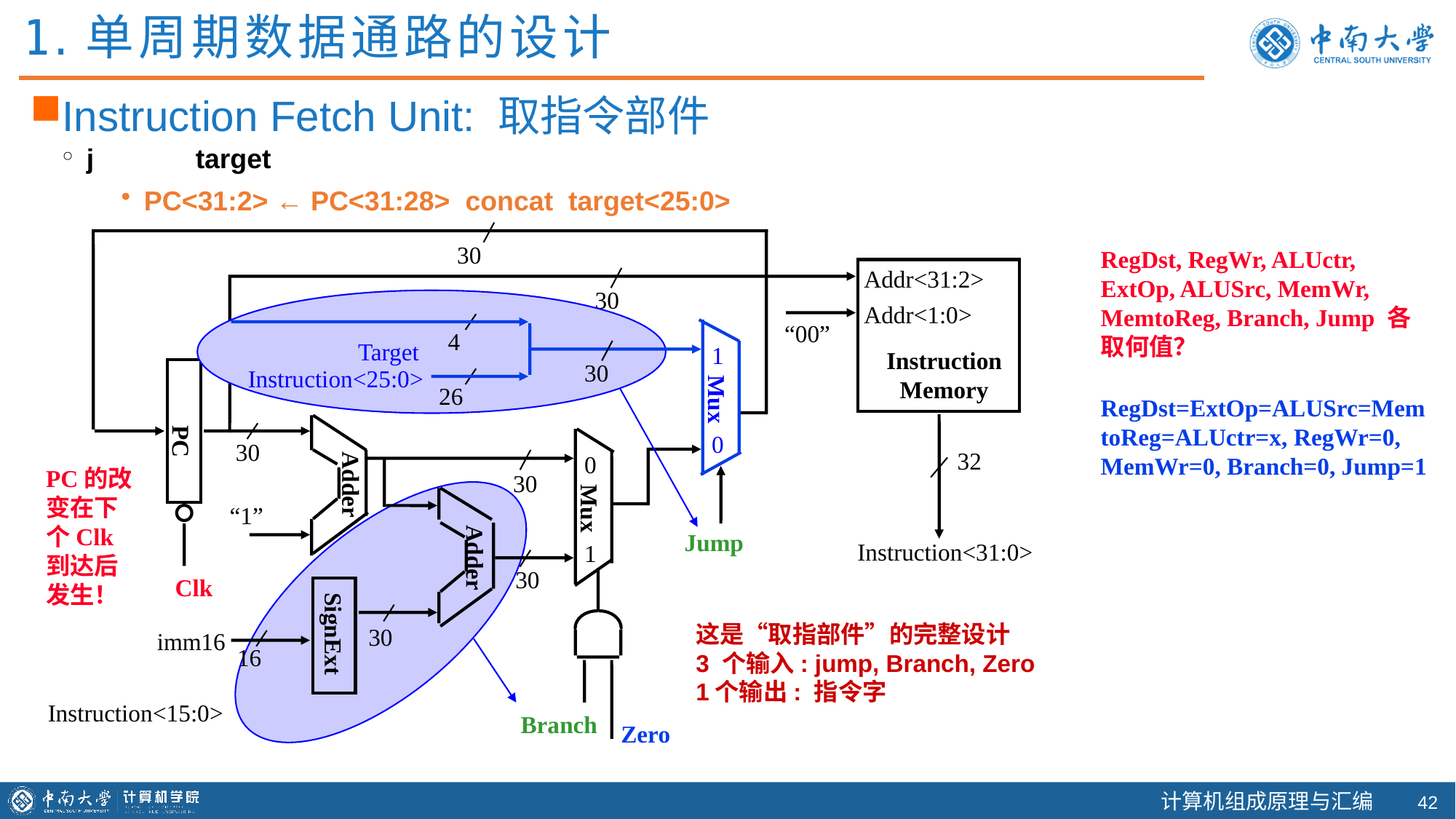

1.单周期数据通路的设计

Instruction Fetch Unit: 取指令部件
j	target
PC<31:2> ← PC<31:28>  concat  target<25:0>

30
RegDst, RegWr, ALUctr, ExtOp, ALUSrc, MemWr, MemtoReg, Branch, Jump 各取何值？
Addr<31:2>

30

Addr<1:0>
“00”

Target
1

30
Instruction<25:0>

Mux
0

Jump

4

26
Instruction
Memory

PC

Clk
RegDst=ExtOp=ALUSrc=MemtoReg=ALUctr=x, RegWr=0, MemWr=0, Branch=0, Jump=1

30
32
0

PC的改变在下个Clk到达后发生！

30
Adder

Adder
Mux
“1”

Instruction<31:0>
1

30

这是“取指部件”的完整设计
3 个输入: jump, Branch, Zero
1个输出: 指令字
SignExt
30
imm16

16

Instruction<15:0>
Branch
Zero
42